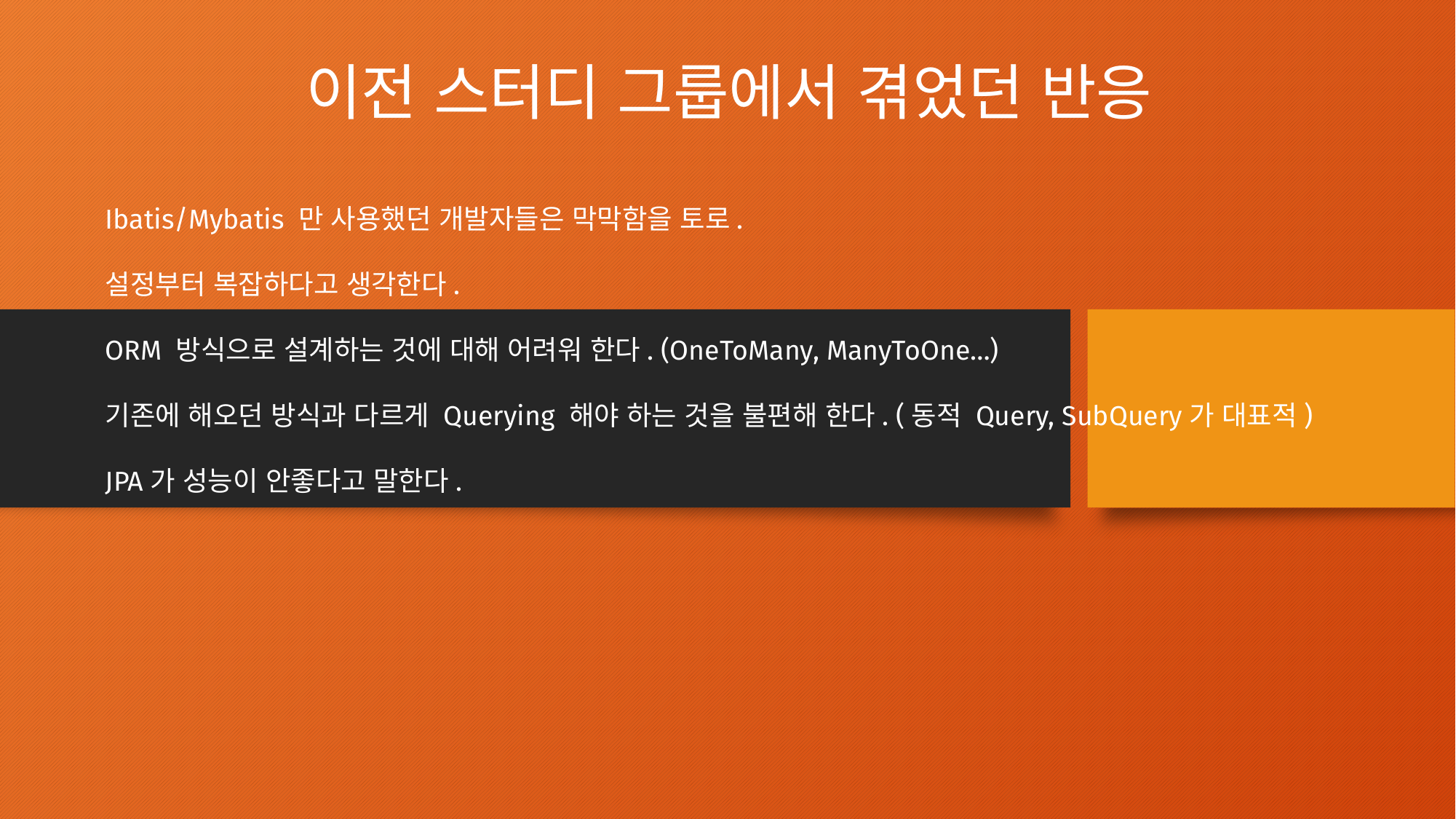

이전 스터디 그룹에서 겪었던 반응
Ibatis/Mybatis 만 사용했던 개발자들은 막막함을 토로.

설정부터 복잡하다고 생각한다.

ORM 방식으로 설계하는 것에 대해 어려워 한다. (OneToMany, ManyToOne…)

기존에 해오던 방식과 다르게 Querying 해야 하는 것을 불편해 한다. (동적 Query, SubQuery가 대표적)

JPA가 성능이 안좋다고 말한다.